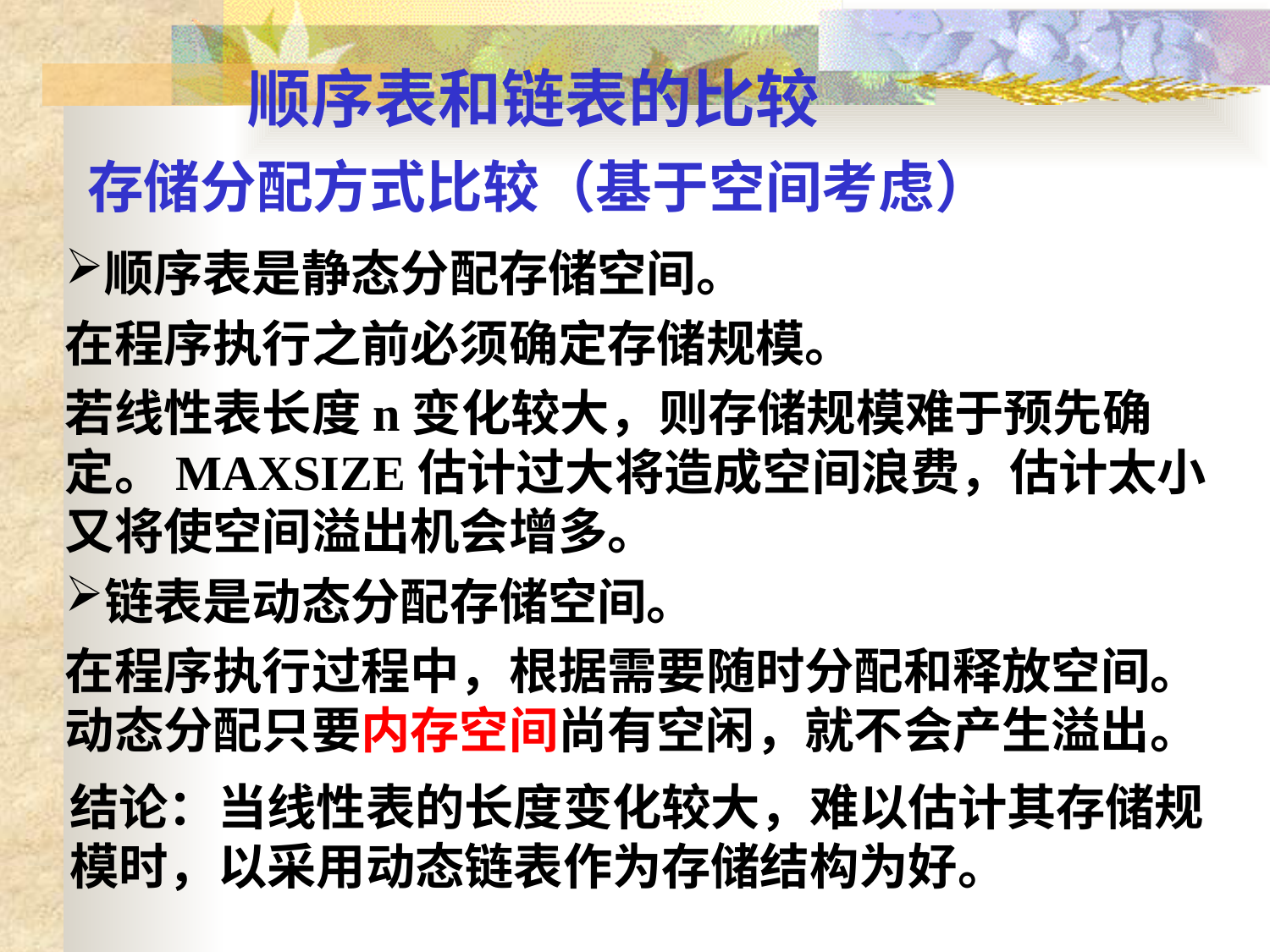

顺序表和链表的比较
存储分配方式比较（基于空间考虑）
顺序表是静态分配存储空间。
在程序执行之前必须确定存储规模。
若线性表长度n变化较大，则存储规模难于预先确定。MAXSIZE估计过大将造成空间浪费，估计太小又将使空间溢出机会增多。
链表是动态分配存储空间。
在程序执行过程中，根据需要随时分配和释放空间。动态分配只要内存空间尚有空闲，就不会产生溢出。
结论：当线性表的长度变化较大，难以估计其存储规模时，以采用动态链表作为存储结构为好。